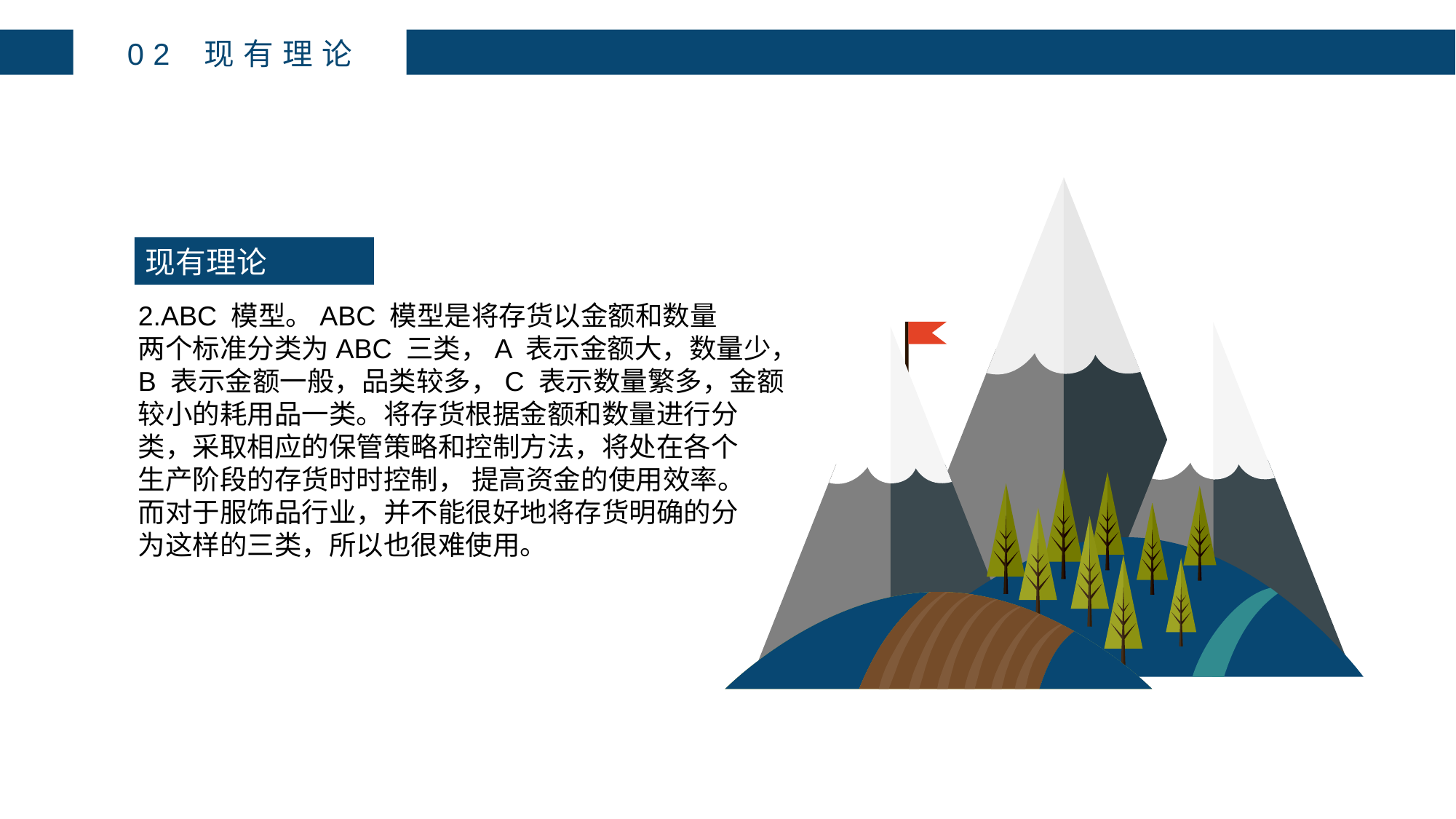

02 现有理论

现有理论
2.ABC 模型。ABC 模型是将存货以金额和数量
两个标准分类为ABC 三类，A 表示金额大，数量少，
B 表示金额一般，品类较多，C 表示数量繁多，金额
较小的耗用品一类。将存货根据金额和数量进行分
类，采取相应的保管策略和控制方法，将处在各个
生产阶段的存货时时控制， 提高资金的使用效率。
而对于服饰品行业，并不能很好地将存货明确的分
为这样的三类，所以也很难使用。